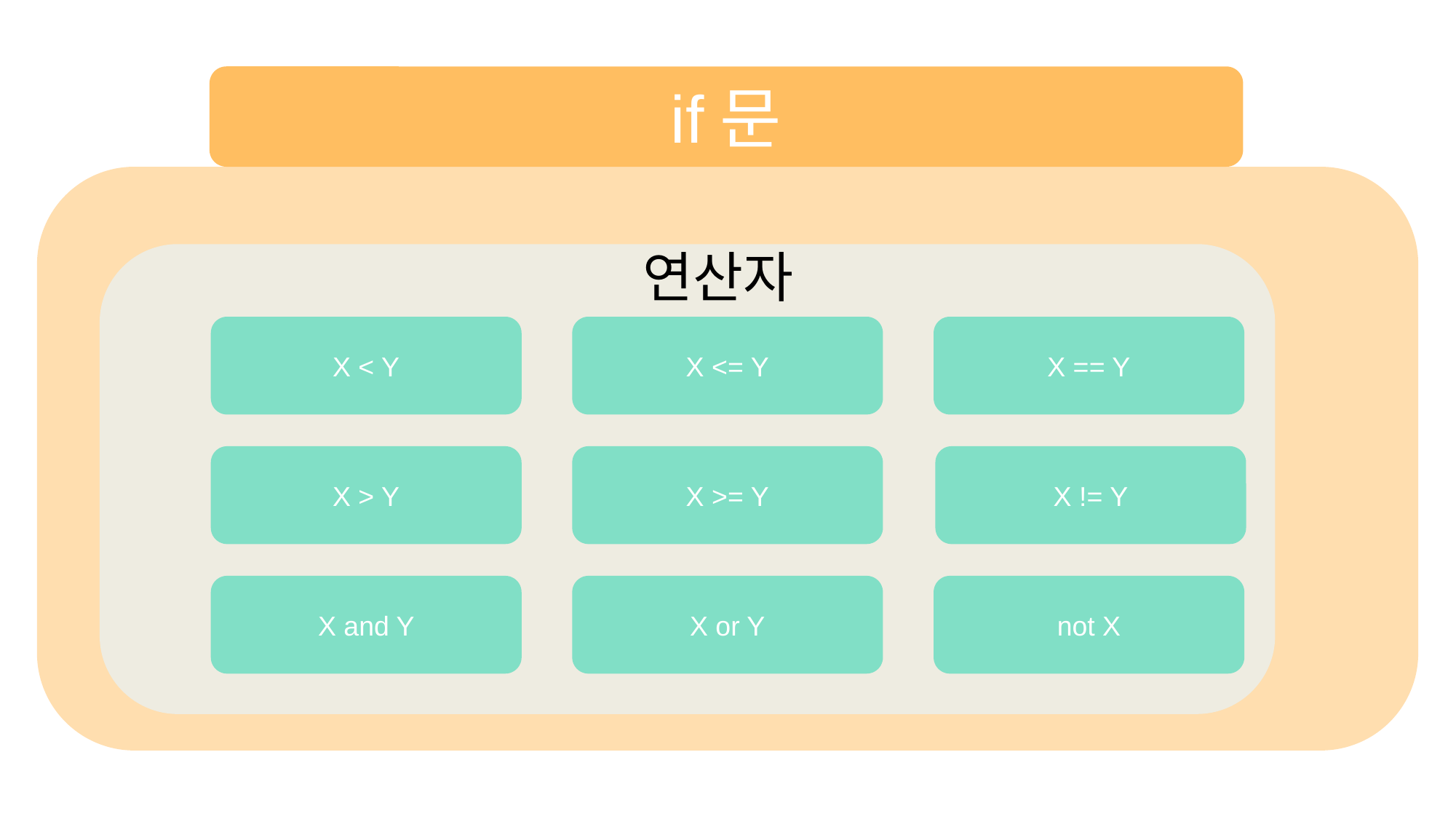

if문

연산자

X < Y
X <= Y
X == Y
X != Y
X > Y
X >= Y
X and Y
X or Y
not X